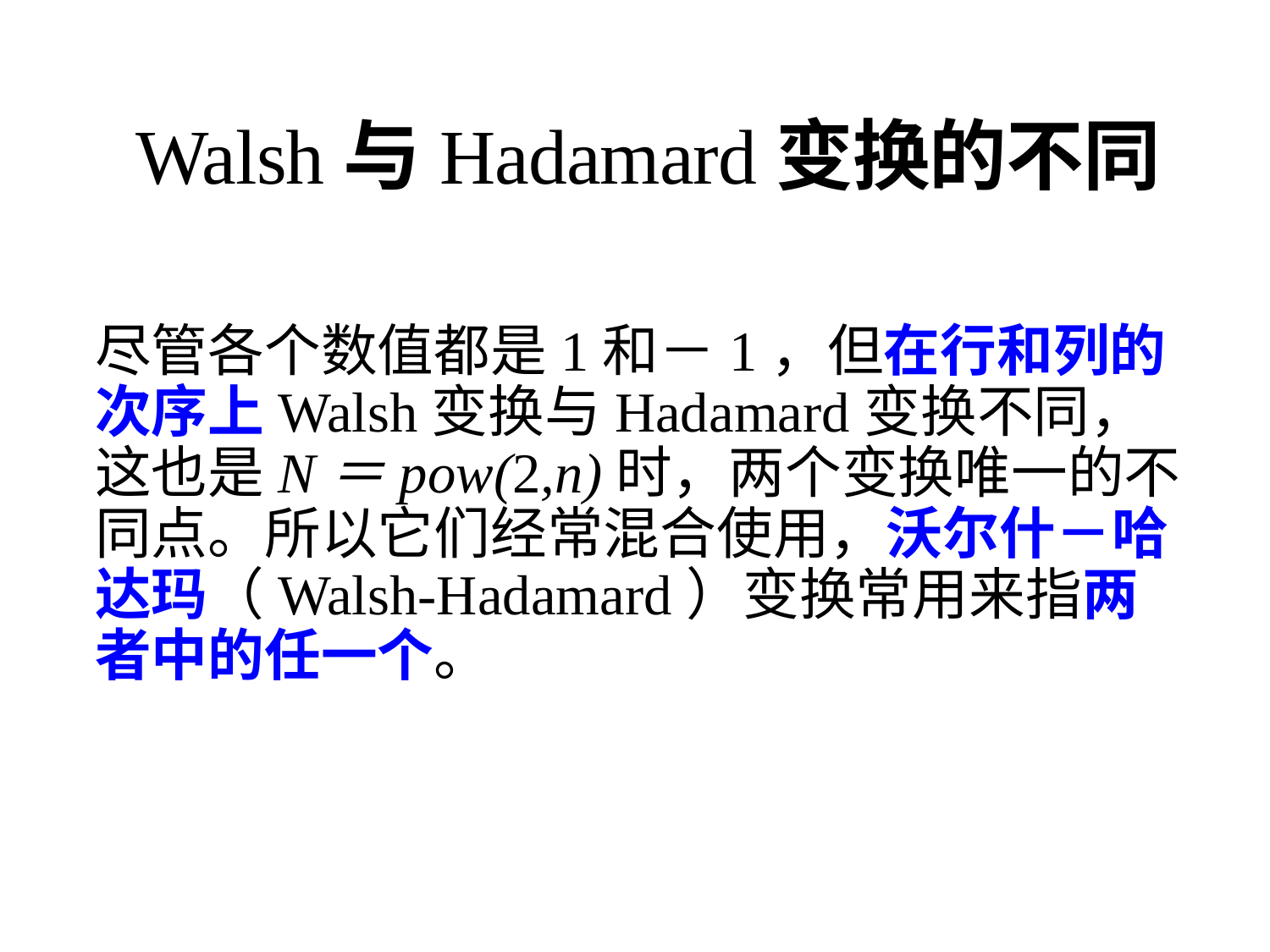

# Walsh与Hadamard变换的不同
尽管各个数值都是1和－1，但在行和列的次序上Walsh变换与Hadamard变换不同，这也是N＝pow(2,n)时，两个变换唯一的不同点。所以它们经常混合使用，沃尔什－哈达玛（Walsh-Hadamard）变换常用来指两者中的任一个。